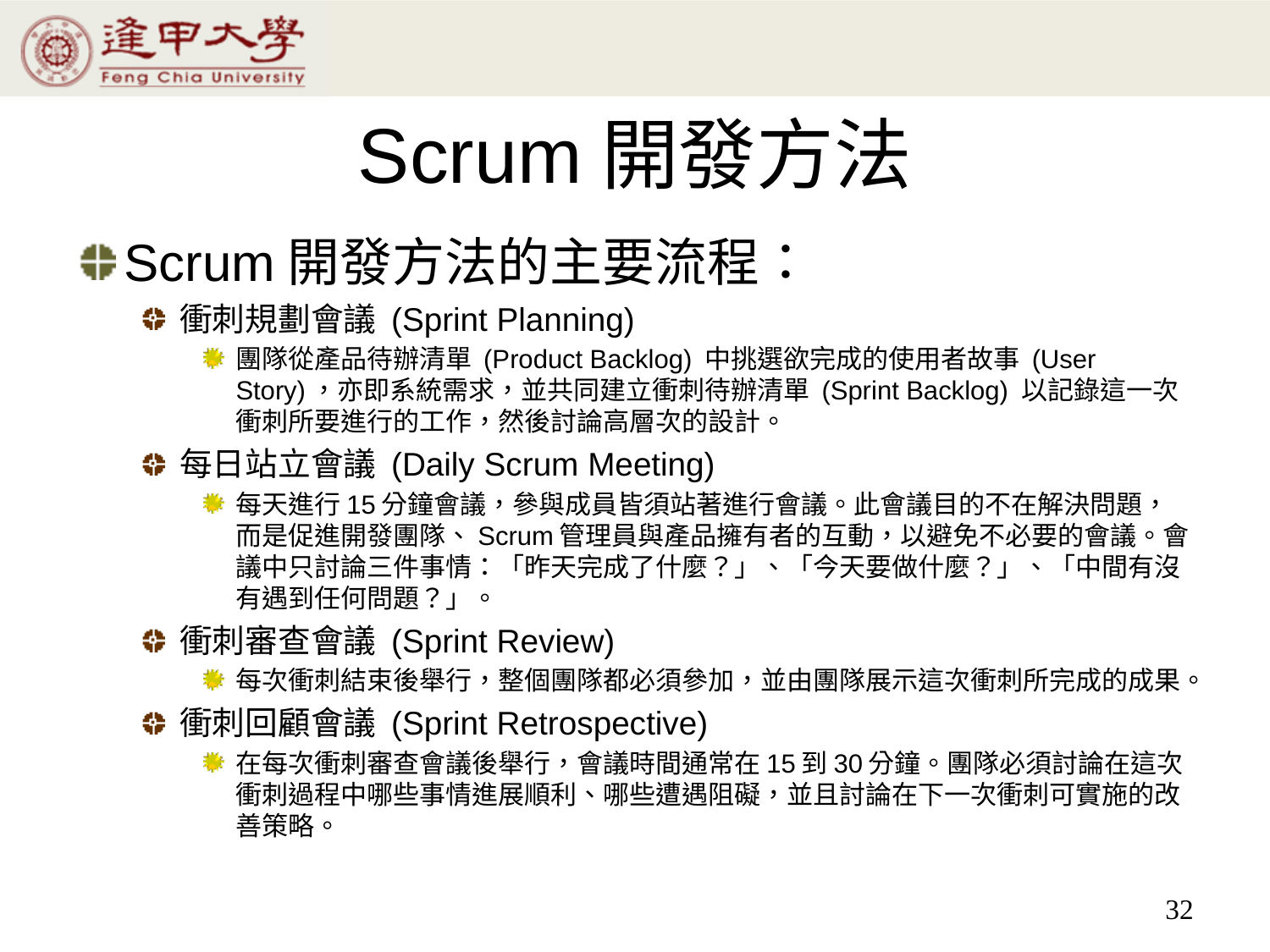

# Scrum開發方法
Scrum開發方法的主要流程：
衝刺規劃會議 (Sprint Planning)
團隊從產品待辦清單 (Product Backlog) 中挑選欲完成的使用者故事 (User Story)，亦即系統需求，並共同建立衝刺待辦清單 (Sprint Backlog) 以記錄這一次衝刺所要進行的工作，然後討論高層次的設計。
每日站立會議 (Daily Scrum Meeting)
每天進行15分鐘會議，參與成員皆須站著進行會議。此會議目的不在解決問題，而是促進開發團隊、Scrum管理員與產品擁有者的互動，以避免不必要的會議。會議中只討論三件事情：「昨天完成了什麼？」、「今天要做什麼？」、「中間有沒有遇到任何問題？」。
衝刺審查會議 (Sprint Review)
每次衝刺結束後舉行，整個團隊都必須參加，並由團隊展示這次衝刺所完成的成果。
衝刺回顧會議 (Sprint Retrospective)
在每次衝刺審查會議後舉行，會議時間通常在15到30分鐘。團隊必須討論在這次衝刺過程中哪些事情進展順利、哪些遭遇阻礙，並且討論在下一次衝刺可實施的改善策略。

32